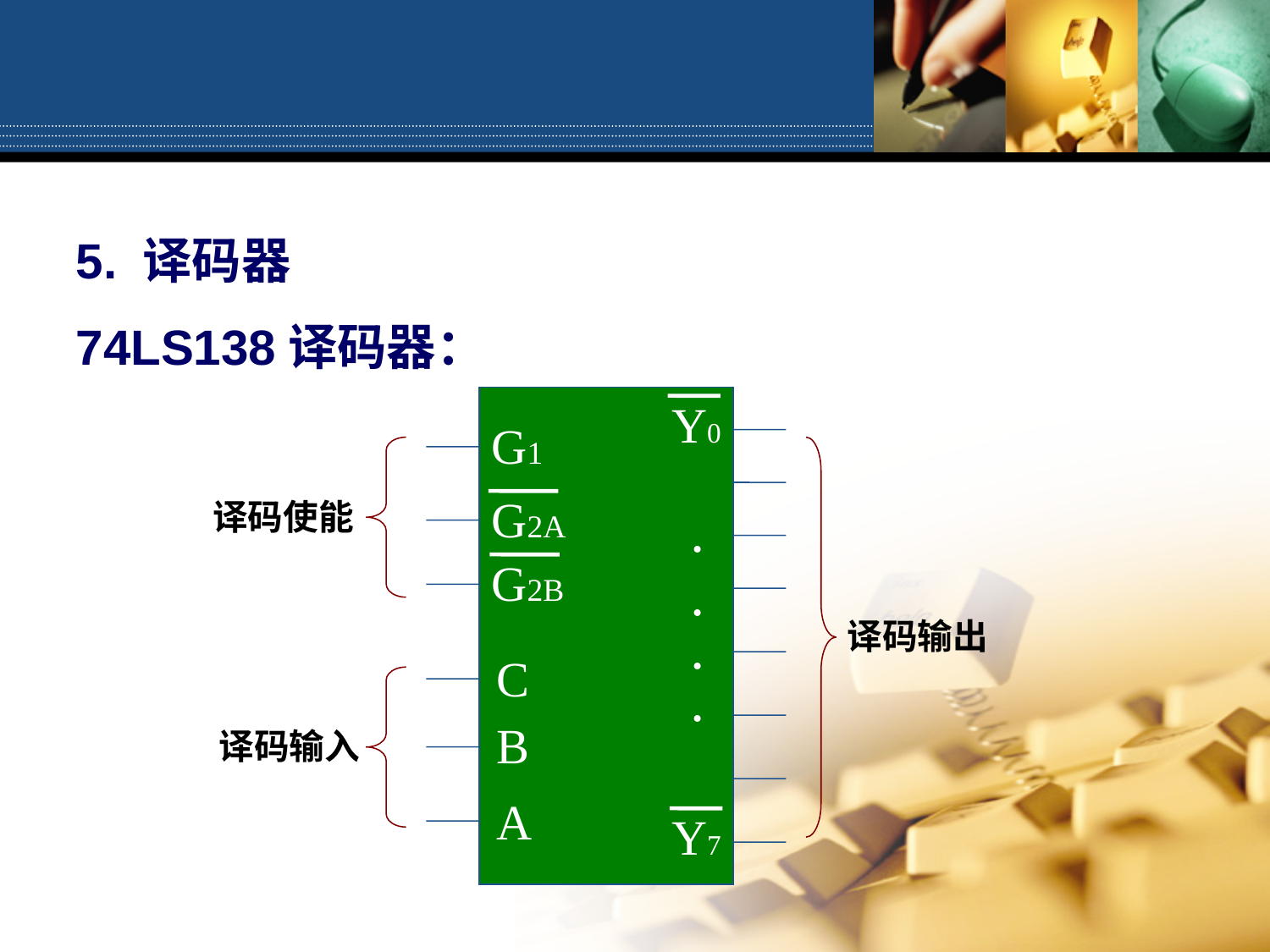

5. 译码器
74LS138译码器：

Y0

G1

G2A

   •

G2B

   •

C
   •

   •
B

A
Y7

译码使能
译码输出

译码输入